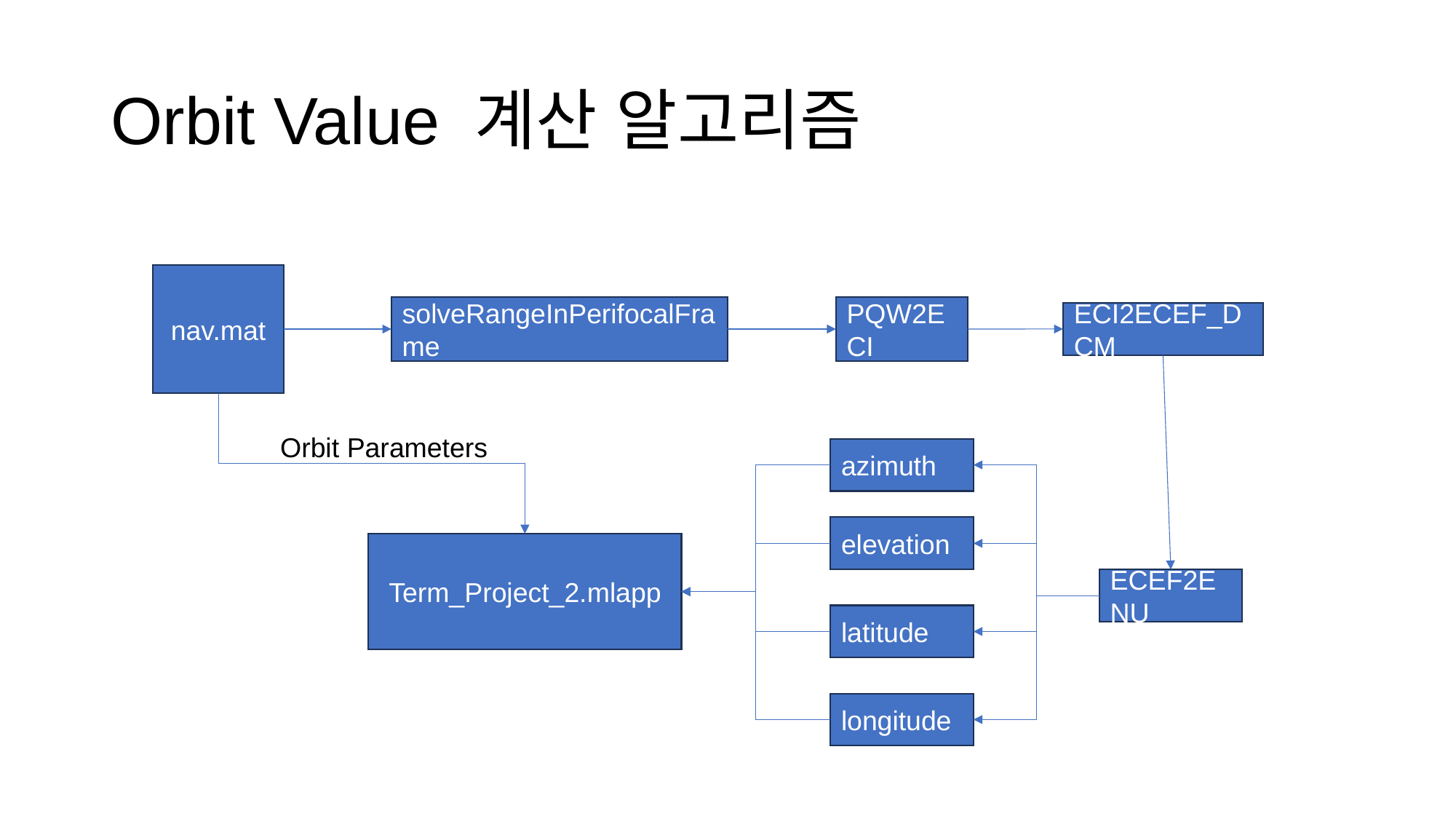

# Orbit Value 계산 알고리즘
nav.mat
solveRangeInPerifocalFrame
PQW2ECI
ECI2ECEF_DCM
Orbit Parameters
azimuth
elevation
Term_Project_2.mlapp
ECEF2ENU
latitude
longitude